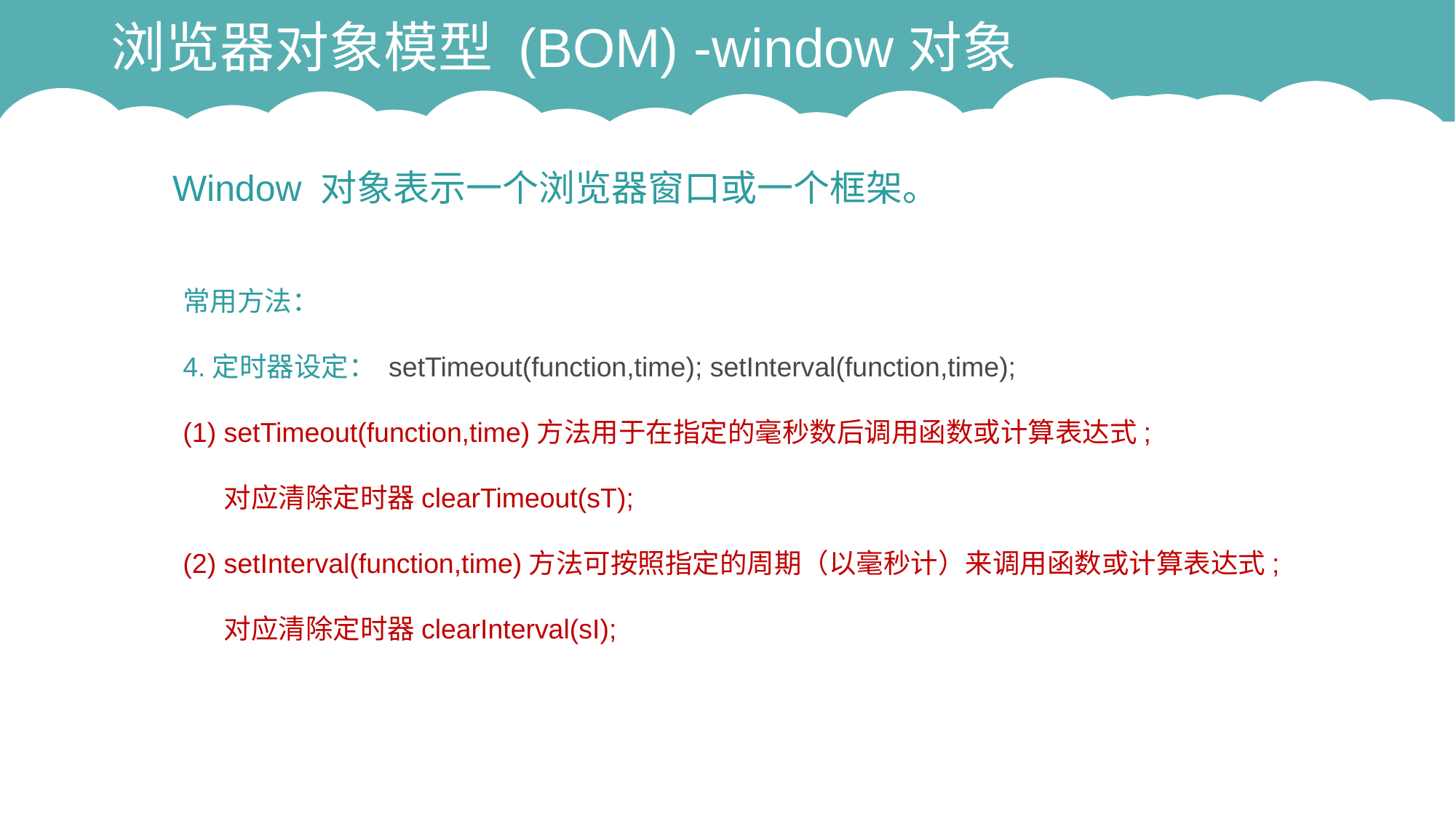

# 浏览器对象模型 (BOM) -window对象
Window 对象表示一个浏览器窗口或一个框架。
常用方法：

4.定时器设定： setTimeout(function,time); setInterval(function,time);

setTimeout(function,time)方法用于在指定的毫秒数后调用函数或计算表达式;

	对应清除定时器clearTimeout(sT);

(2) setInterval(function,time)方法可按照指定的周期（以毫秒计）来调用函数或计算表达式;

	对应清除定时器clearInterval(sI);